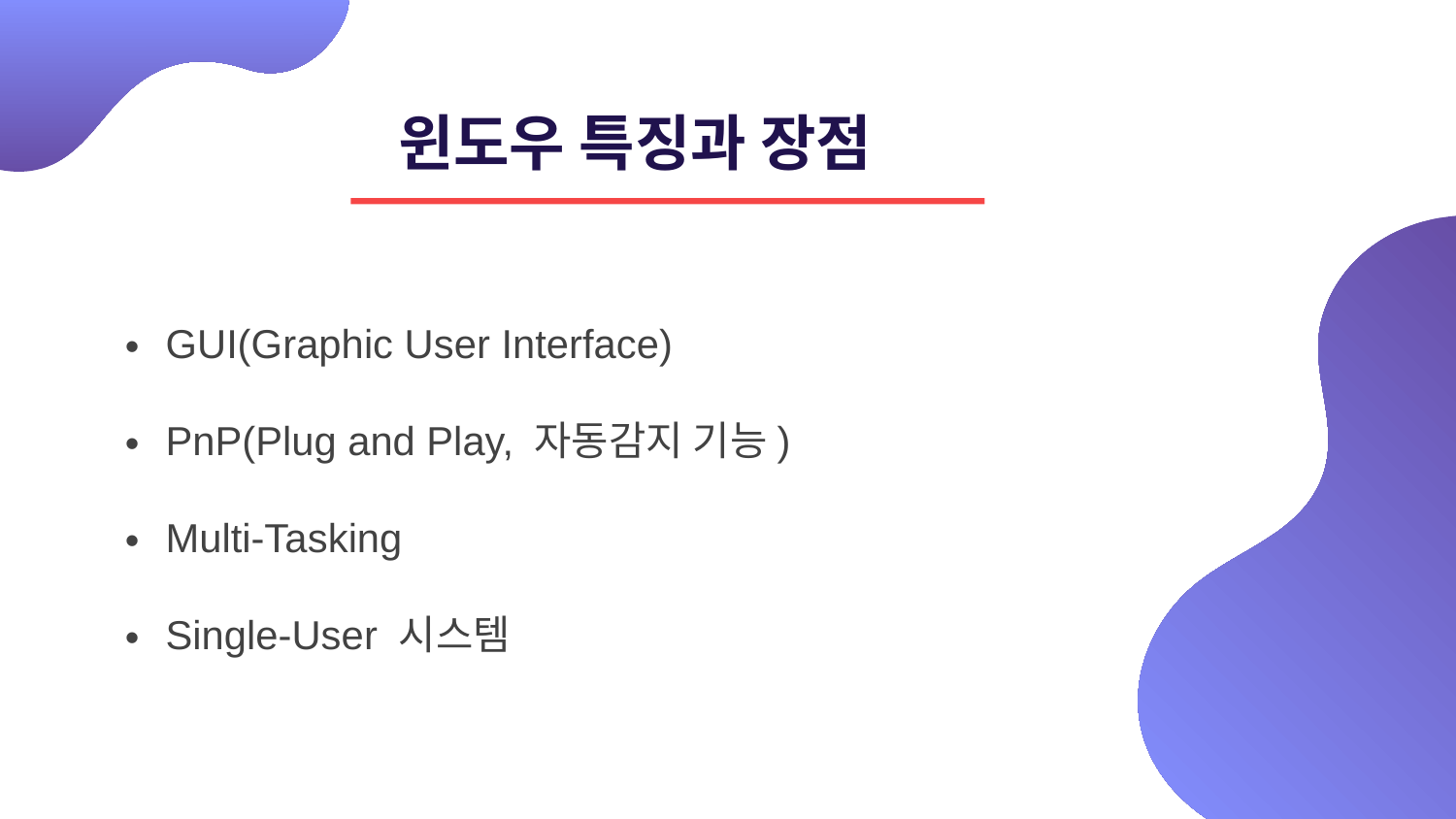

# 윈도우 특징과 장점
GUI(Graphic User Interface)
PnP(Plug and Play, 자동감지 기능)
Multi-Tasking
Single-User 시스템